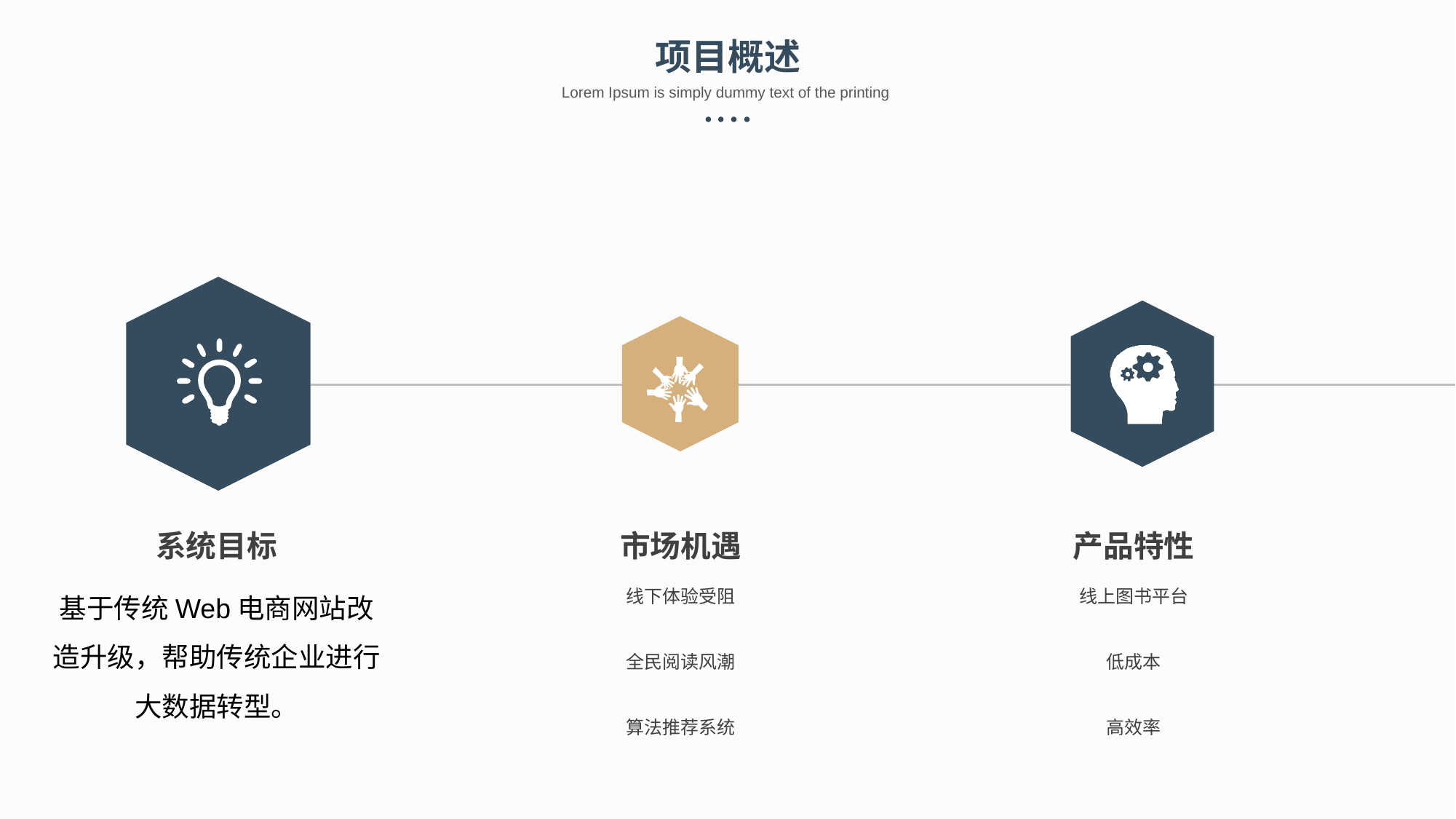

项目概述
Lorem Ipsum is simply dummy text of the printing

系统目标
市场机遇
产品特性
基于传统Web电商网站改造升级，帮助传统企业进行大数据转型。
线下体验受阻

全民阅读风潮

算法推荐系统
线上图书平台

低成本

高效率